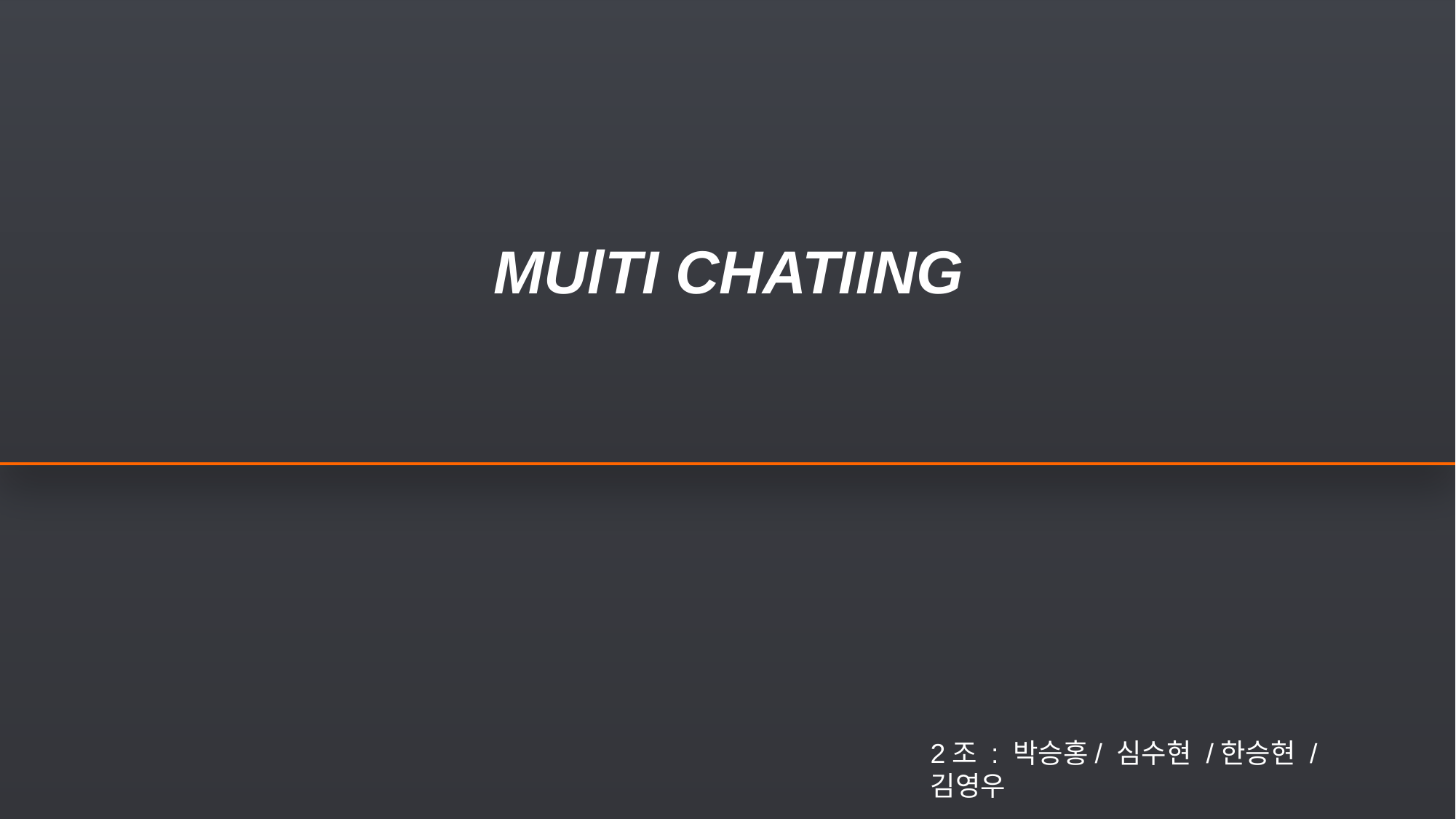

MUlTI CHATIING
2조 : 박승홍/ 심수현 /한승현 /김영우